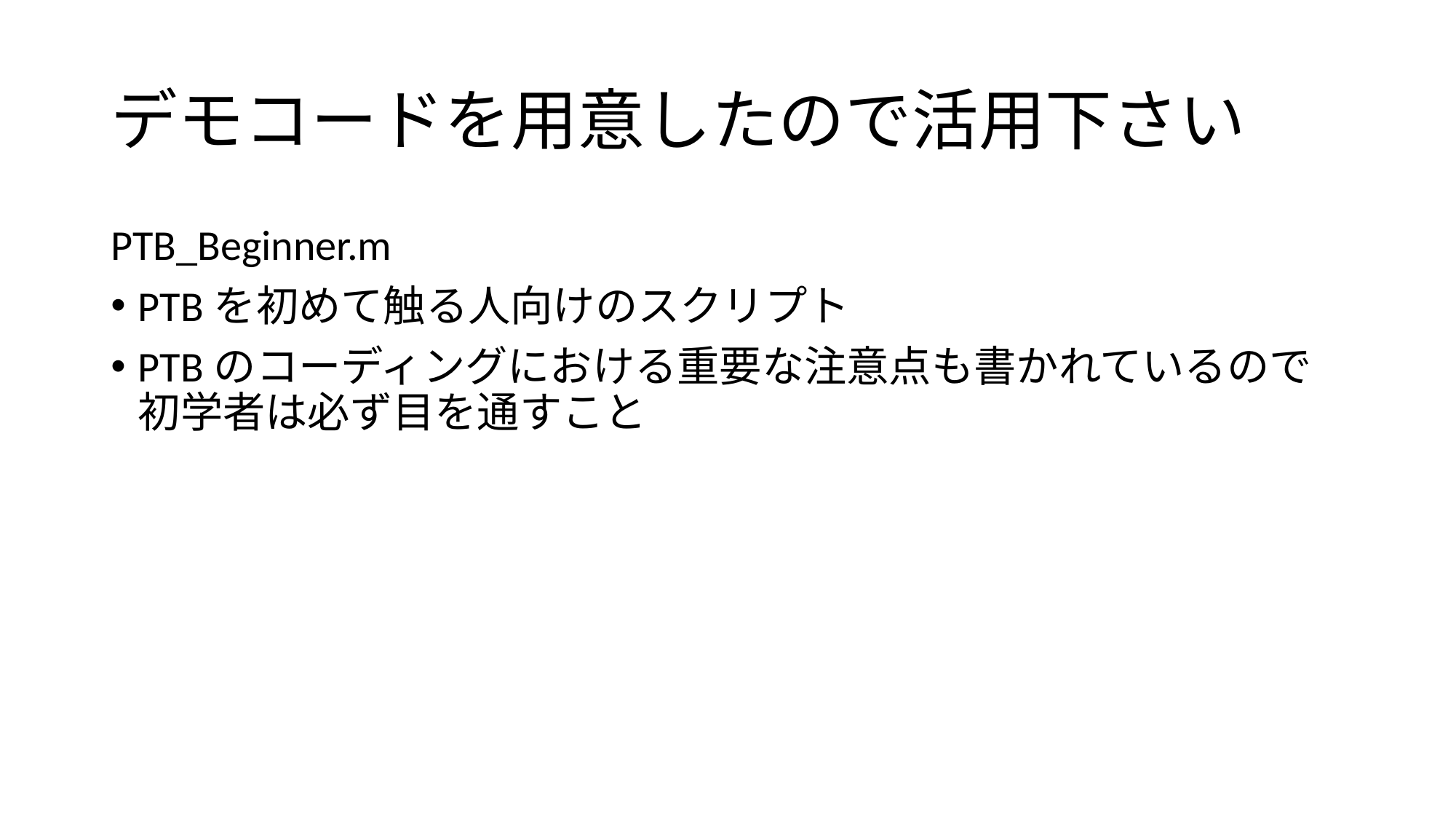

# デモコードを用意したので活用下さい
PTB_Beginner.m
PTBを初めて触る人向けのスクリプト
PTBのコーディングにおける重要な注意点も書かれているので初学者は必ず目を通すこと